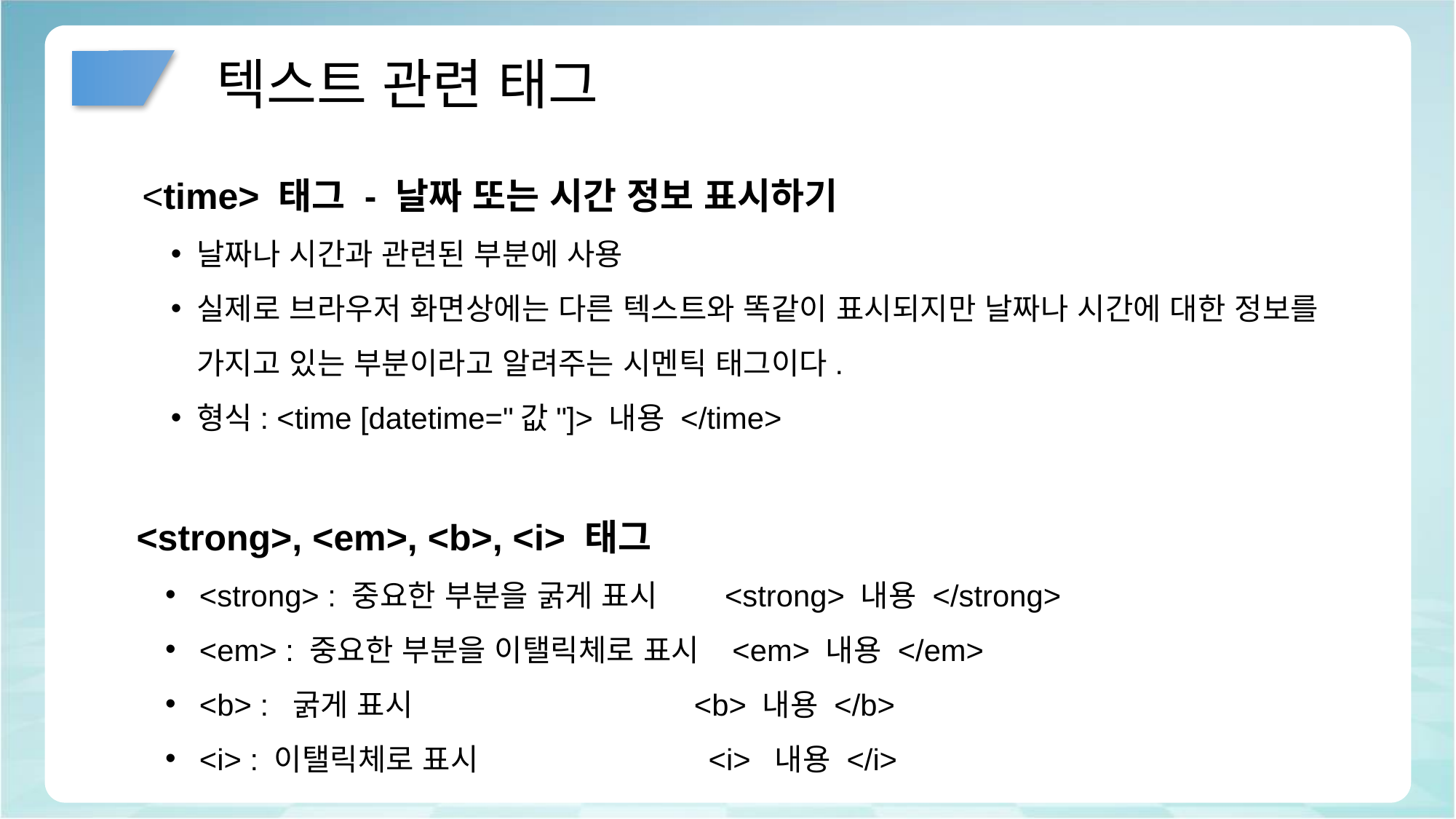

# 텍스트 관련 태그
<time> 태그 - 날짜 또는 시간 정보 표시하기
날짜나 시간과 관련된 부분에 사용
실제로 브라우저 화면상에는 다른 텍스트와 똑같이 표시되지만 날짜나 시간에 대한 정보를 가지고 있는 부분이라고 알려주는 시멘틱 태그이다.
형식: <time [datetime="값"]> 내용 </time>
<strong>, <em>, <b>, <i> 태그
 <strong> : 중요한 부분을 굵게 표시       <strong> 내용 </strong>
 <em> : 중요한 부분을 이탤릭체로 표시   <em> 내용 </em>
 <b> :  굵게 표시                                <b> 내용 </b>
 <i> : 이탤릭체로 표시                          <i>  내용 </i>